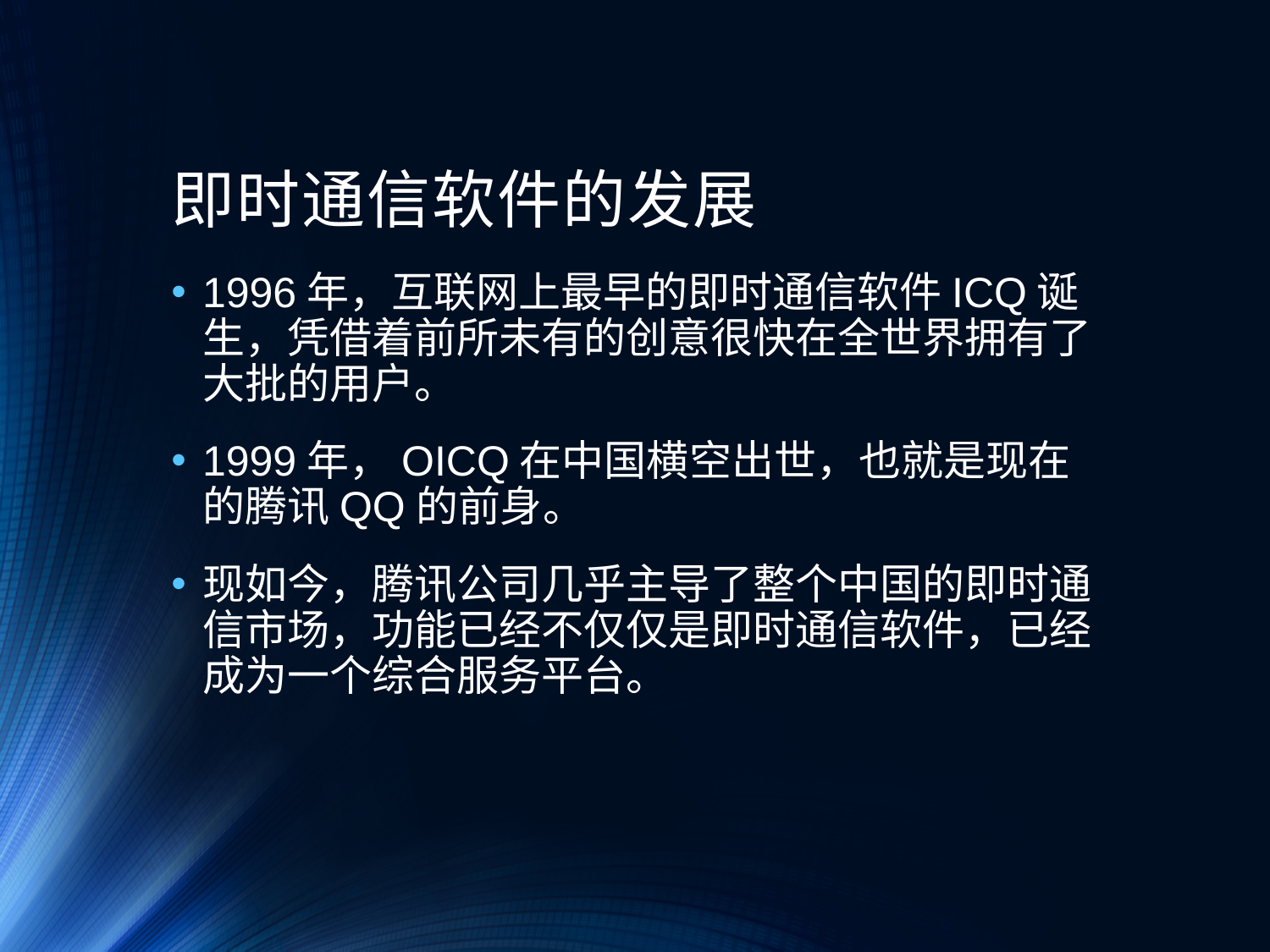

# 即时通信软件的发展
1996年，互联网上最早的即时通信软件ICQ诞生，凭借着前所未有的创意很快在全世界拥有了大批的用户。
1999年，OICQ在中国横空出世，也就是现在的腾讯QQ的前身。
现如今，腾讯公司几乎主导了整个中国的即时通信市场，功能已经不仅仅是即时通信软件，已经成为一个综合服务平台。